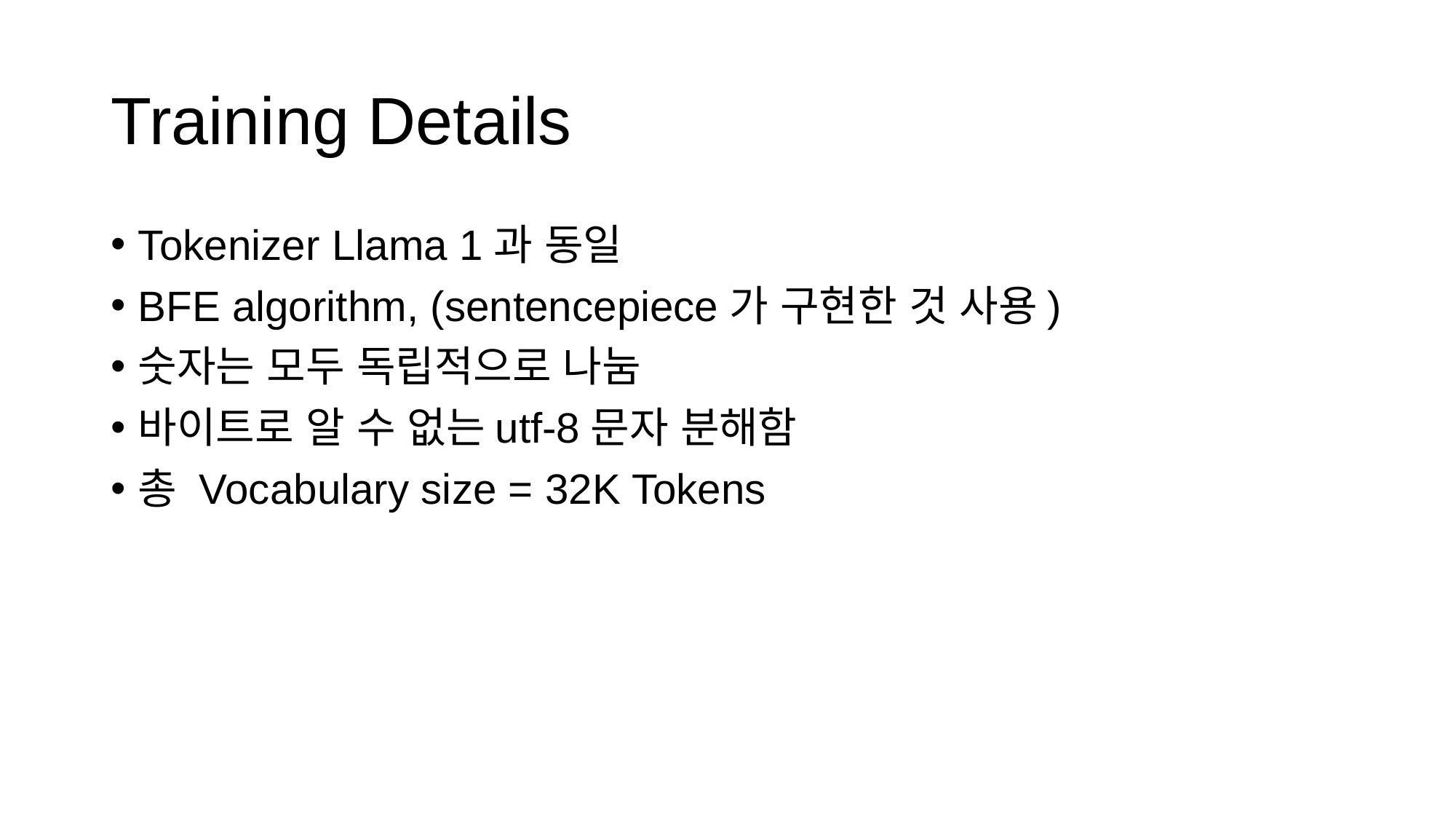

# Training Details
Tokenizer Llama 1과 동일
BFE algorithm, (sentencepiece가 구현한 것 사용)
숫자는 모두 독립적으로 나눔
바이트로 알 수 없는utf-8문자 분해함
총 Vocabulary size = 32K Tokens